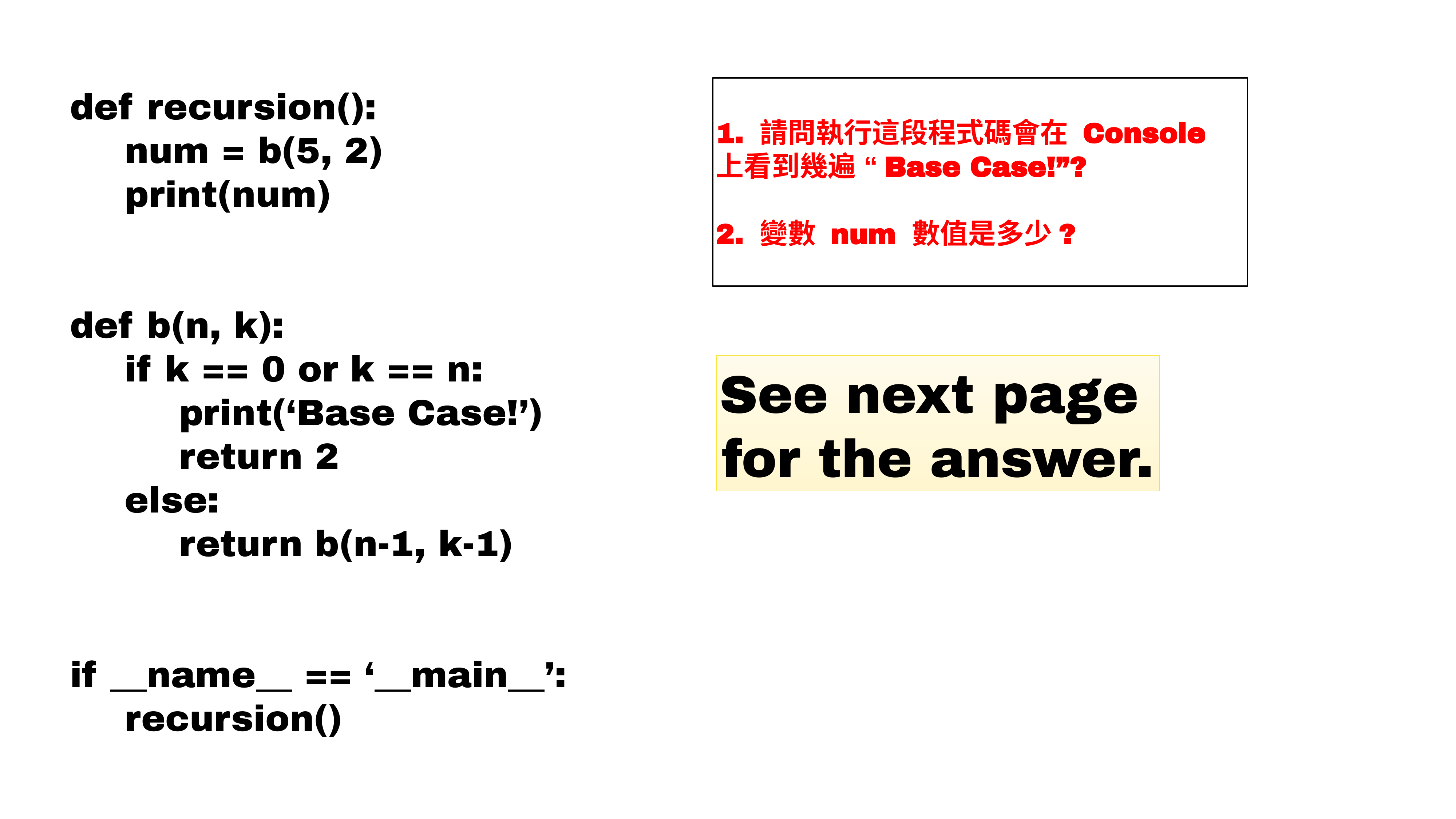

def recursion():
	num = b(5, 2)
	print(num)

def b(n, k):
	if k == 0 or k == n:
		print(‘Base Case!’)
		return 2
	else:
		return b(n-1, k-1)

if __name__ == ‘__main__’:
	recursion()

1. 請問執行這段程式碼會在 Console 上看到幾遍 “Base Case!”?

2. 變數 num 數值是多少?

See next page
for the answer.